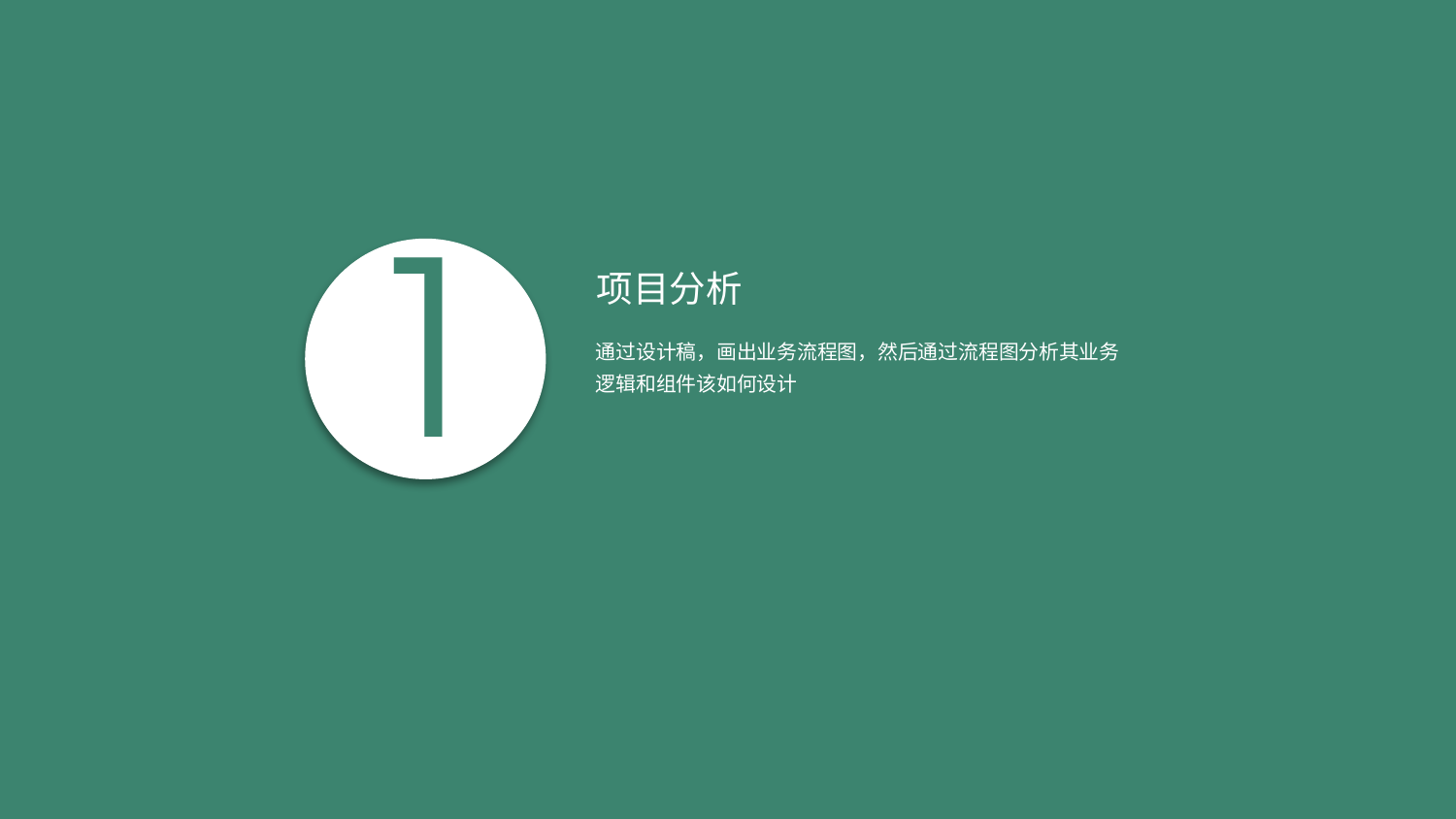

1

项目分析
通过设计稿，画出业务流程图，然后通过流程图分析其业务逻辑和组件该如何设计